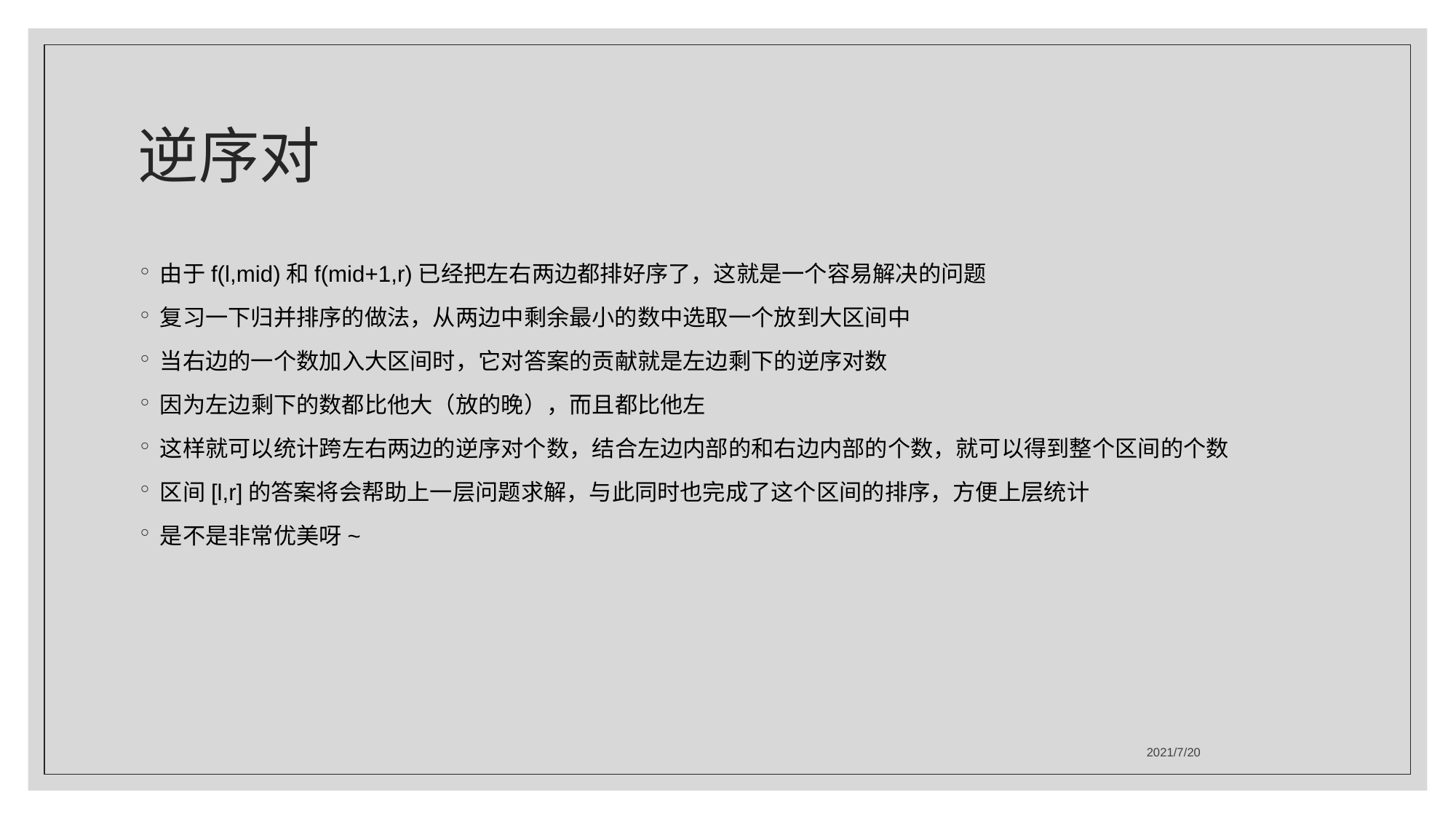

# 逆序对
由于f(l,mid)和f(mid+1,r)已经把左右两边都排好序了，这就是一个容易解决的问题
复习一下归并排序的做法，从两边中剩余最小的数中选取一个放到大区间中
当右边的一个数加入大区间时，它对答案的贡献就是左边剩下的逆序对数
因为左边剩下的数都比他大（放的晚），而且都比他左
这样就可以统计跨左右两边的逆序对个数，结合左边内部的和右边内部的个数，就可以得到整个区间的个数
区间[l,r]的答案将会帮助上一层问题求解，与此同时也完成了这个区间的排序，方便上层统计
是不是非常优美呀~
2021/7/20